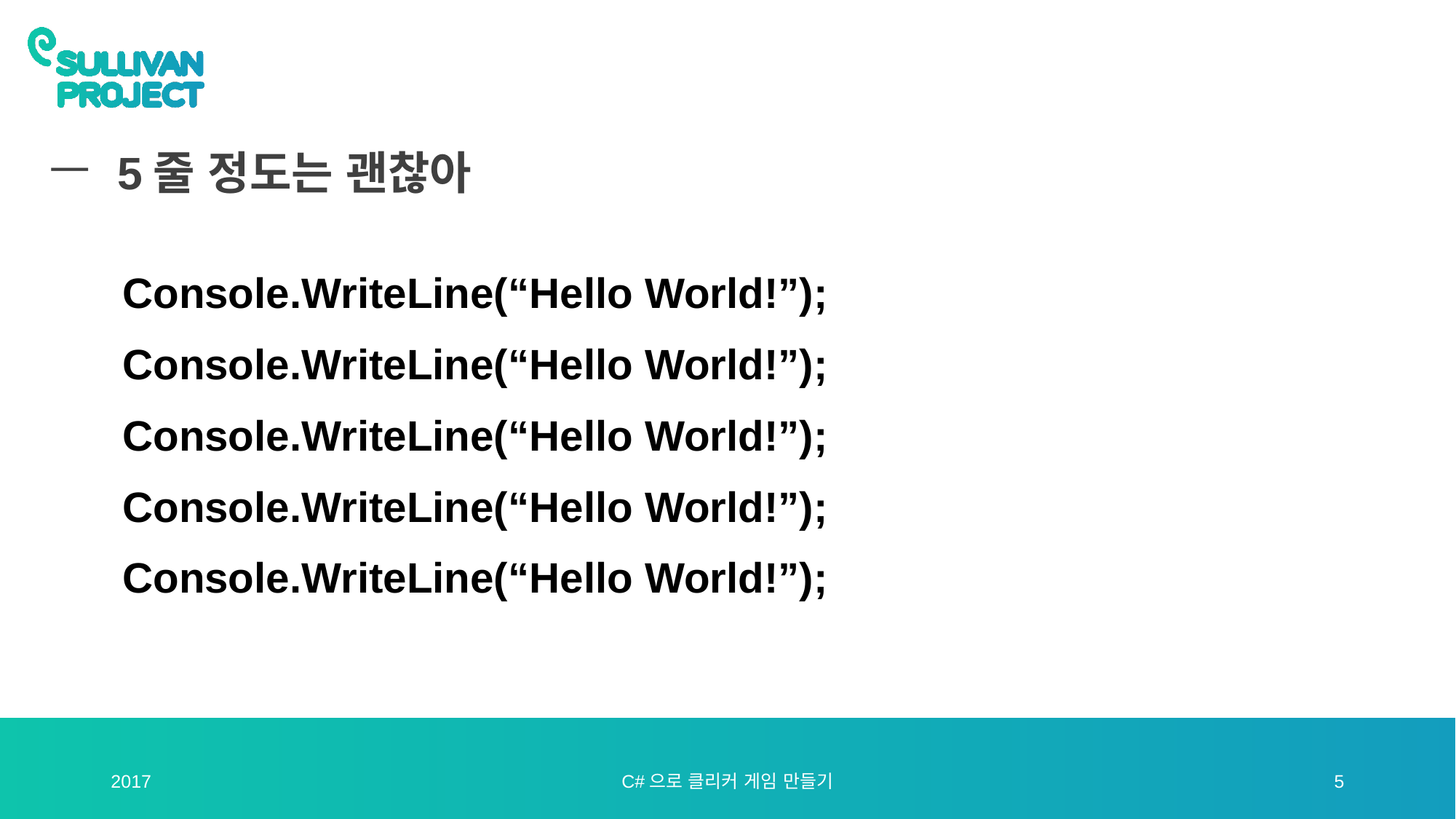

# 5줄 정도는 괜찮아
Console.WriteLine(“Hello World!”);
Console.WriteLine(“Hello World!”);
Console.WriteLine(“Hello World!”);
Console.WriteLine(“Hello World!”);
Console.WriteLine(“Hello World!”);

2017
C#으로 클리커 게임 만들기
5